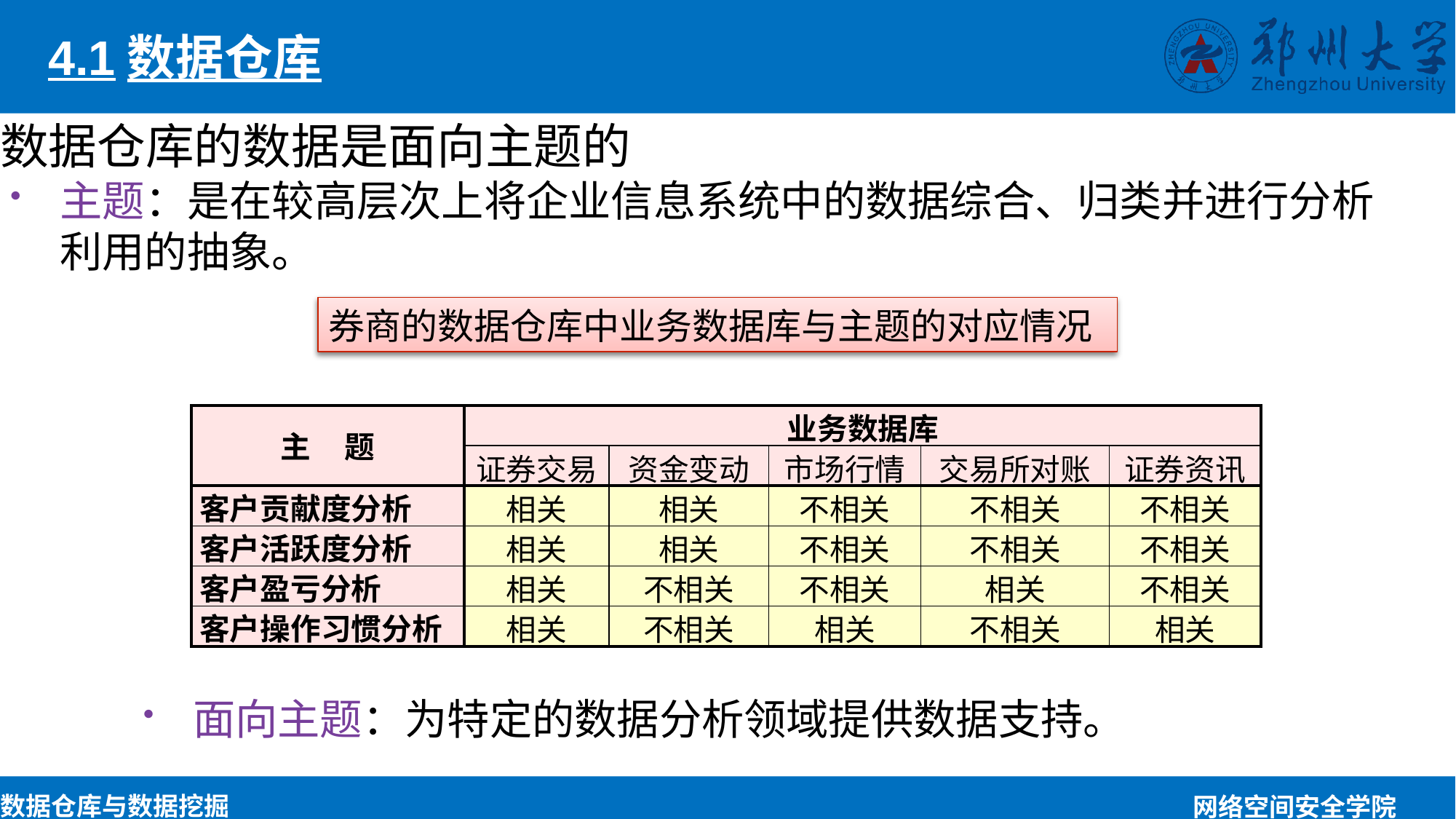

4.1数据仓库
数据仓库的数据是面向主题的
主题：是在较高层次上将企业信息系统中的数据综合、归类并进行分析利用的抽象。
券商的数据仓库中业务数据库与主题的对应情况
| 主 题 | 业务数据库 |  |  |  |  |
| --- | --- | --- | --- | --- | --- |
|  | 证券交易 | 资金变动 | 市场行情 | 交易所对账 | 证券资讯 |
| 客户贡献度分析 | 相关 | 相关 | 不相关 | 不相关 | 不相关 |
| 客户活跃度分析 | 相关 | 相关 | 不相关 | 不相关 | 不相关 |
| 客户盈亏分析 | 相关 | 不相关 | 不相关 | 相关 | 不相关 |
| 客户操作习惯分析 | 相关 | 不相关 | 相关 | 不相关 | 相关 |
面向主题：为特定的数据分析领域提供数据支持。